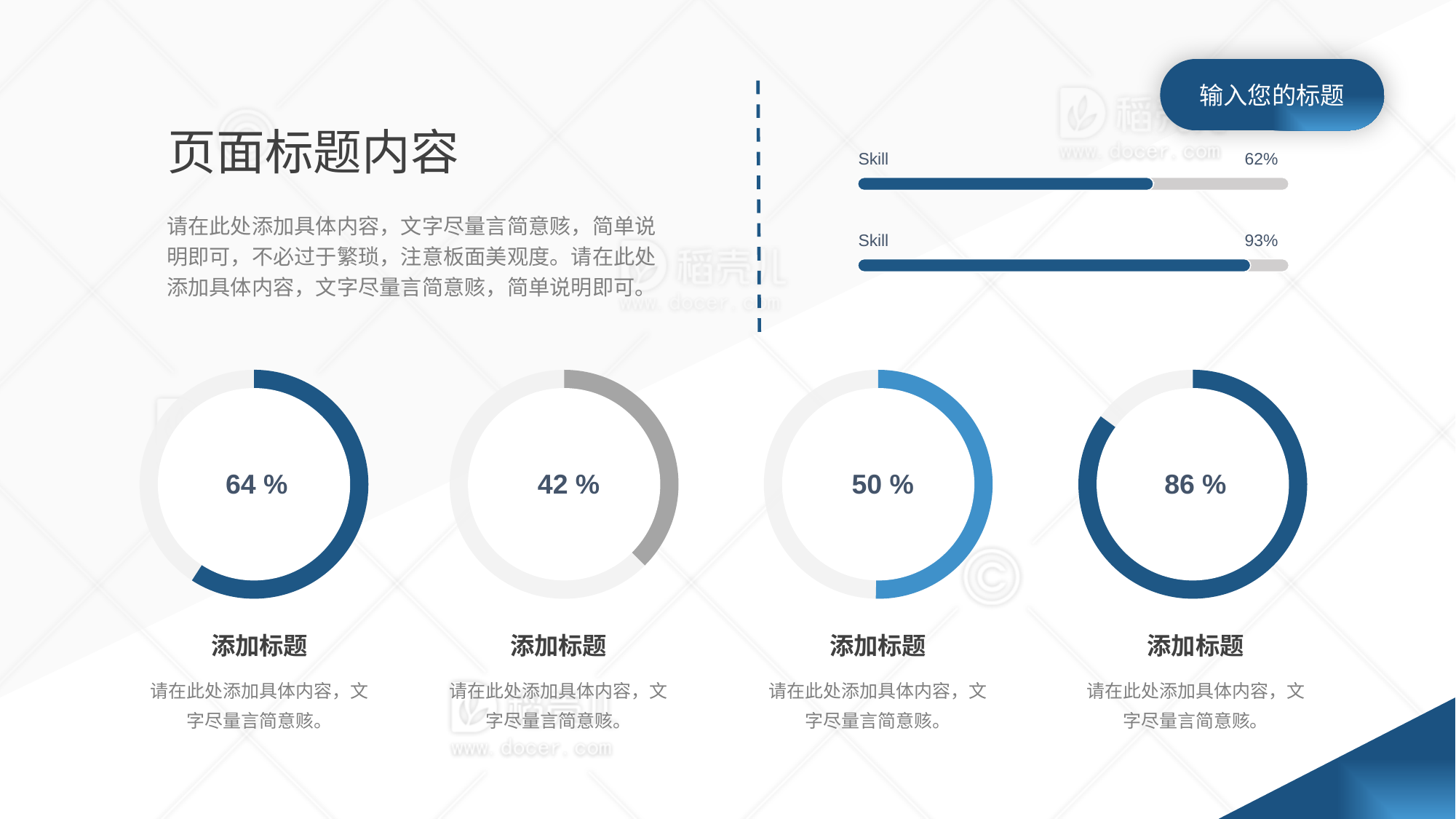

输入您的标题
页面标题内容
Skill

62%
请在此处添加具体内容，文字尽量言简意赅，简单说明即可，不必过于繁琐，注意板面美观度。请在此处添加具体内容，文字尽量言简意赅，简单说明即可。
Skill

93%

64 %
42 %
50 %
86 %
添加标题
添加标题
添加标题
添加标题
请在此处添加具体内容，文字尽量言简意赅。
请在此处添加具体内容，文字尽量言简意赅。
请在此处添加具体内容，文字尽量言简意赅。
请在此处添加具体内容，文字尽量言简意赅。